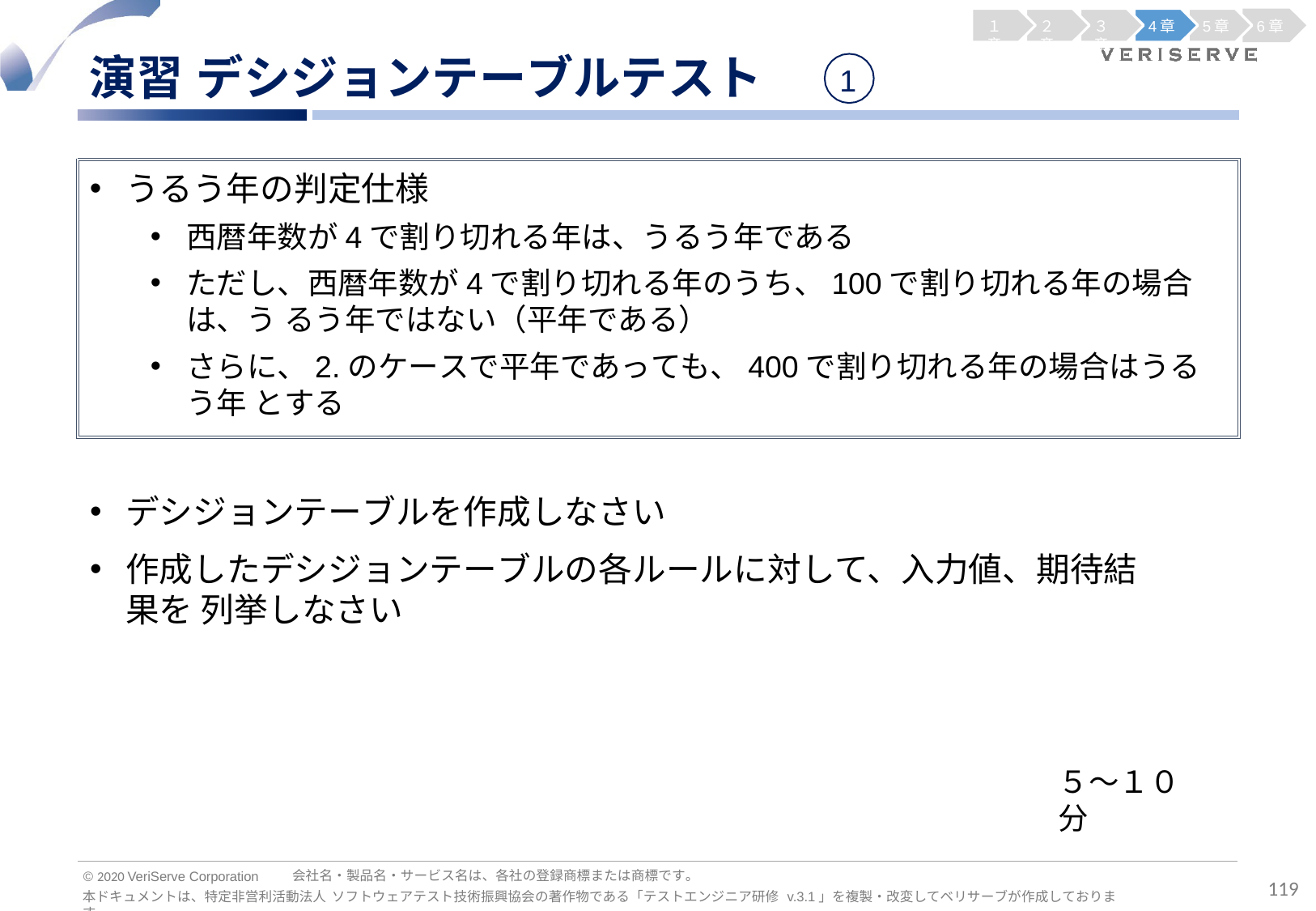

１章
２章
３章
4章
5章
6章
演習 デシジョンテーブルテスト

1
うるう年の判定仕様
西暦年数が4で割り切れる年は、うるう年である
ただし、西暦年数が4で割り切れる年のうち、100で割り切れる年の場合は、う るう年ではない（平年である）
さらに、2.のケースで平年であっても、400で割り切れる年の場合はうるう年 とする

デシジョンテーブルを作成しなさい
作成したデシジョンテーブルの各ルールに対して、入力値、期待結果を 列挙しなさい

５～１０分
会社名・製品名・サービス名は、各社の登録商標または商標です。
© 2020 VeriServe Corporation
119
本ドキュメントは、特定非営利活動法人 ソフトウェアテスト技術振興協会の著作物である「テストエンジニア研修 v.3.1」を複製・改変してベリサーブが作成しております。